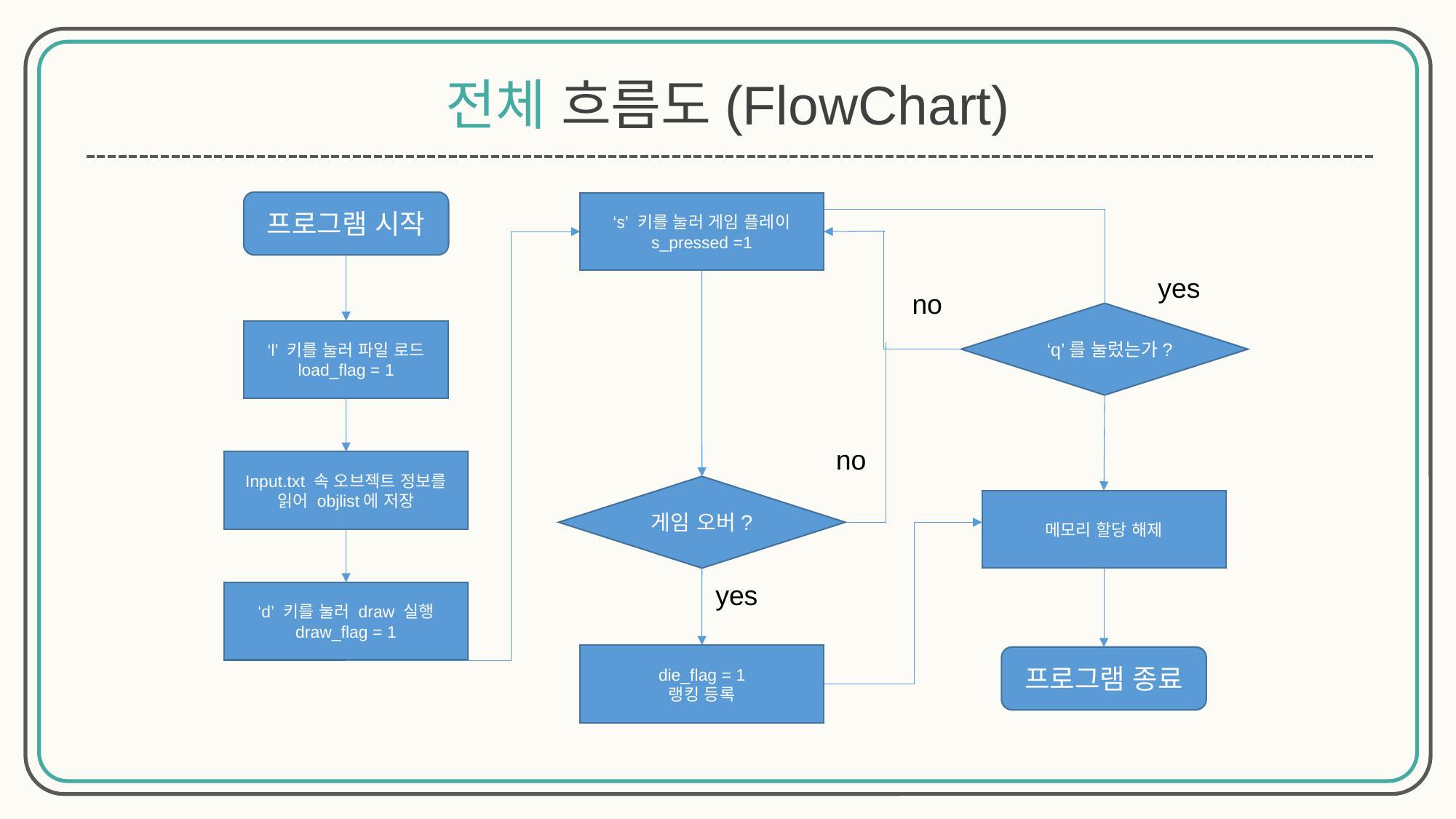

전체 흐름도(FlowChart)
프로그램 시작
‘s’ 키를 눌러 게임 플레이
s_pressed =1
yes
no
‘q’를 눌렀는가?
‘l’ 키를 눌러 파일 로드
load_flag = 1
no
Input.txt 속 오브젝트 정보를 읽어 objlist에 저장
게임 오버?
메모리 할당 해제
yes
‘d’ 키를 눌러 draw 실행
draw_flag = 1
die_flag = 1
랭킹 등록
프로그램 종료